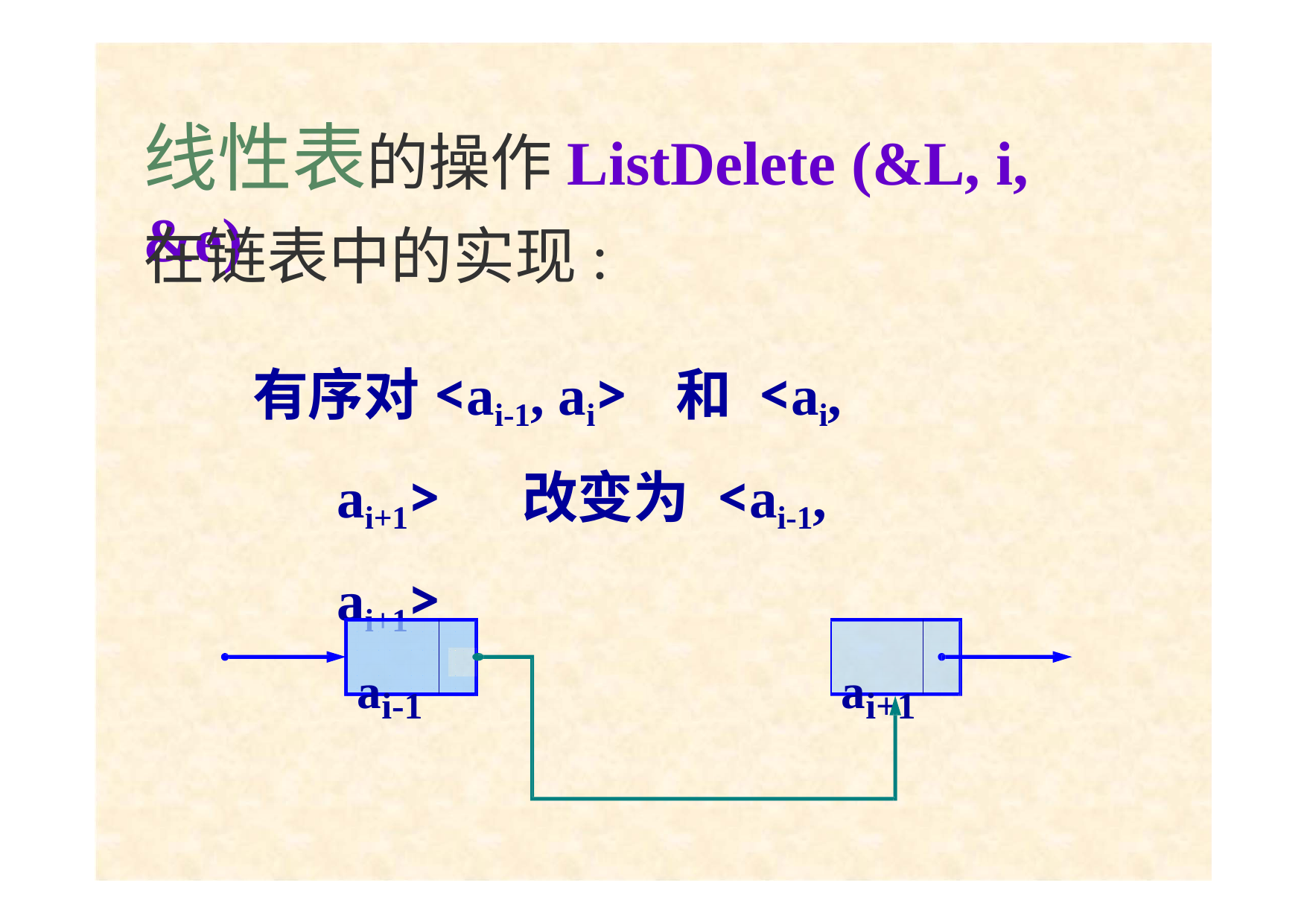

# 线性表的操作ListDelete (&L, i, &e)
在链表中的实现:
有序对<ai-1, ai> 和 <ai, ai+1>  改变为 <ai-1, ai+1>

ai
ai-1
ai+1